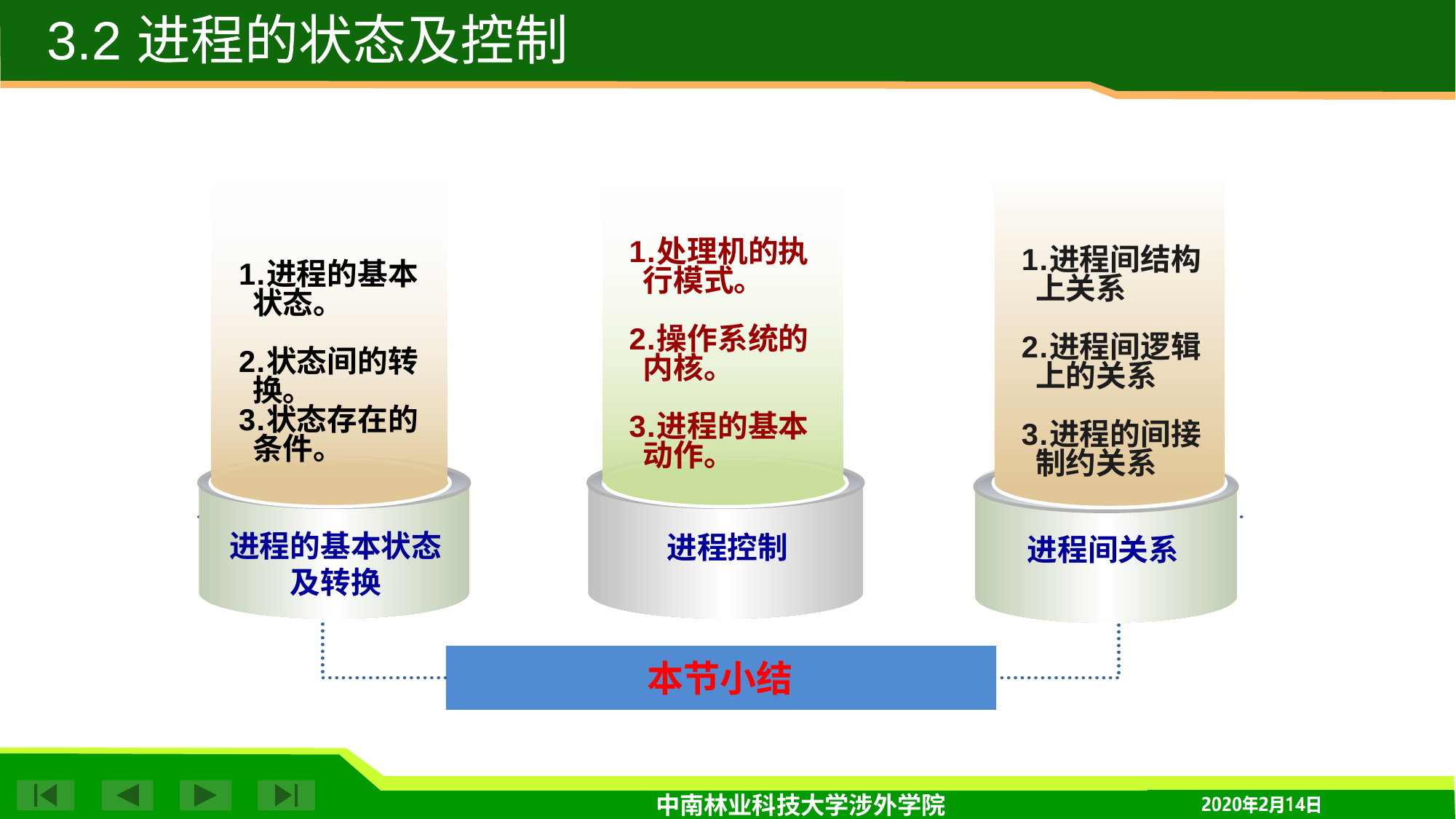

3.2 进程的状态及控制

进程的基本状态。

状态间的转换。
状态存在的条件。

处理机的执行模式。

操作系统的内核。

进程的基本动作。
进程间结构上关系

进程间逻辑上的关系

进程的间接制约关系

进程的基本状态及转换
进程控制
进程间关系

本节小结